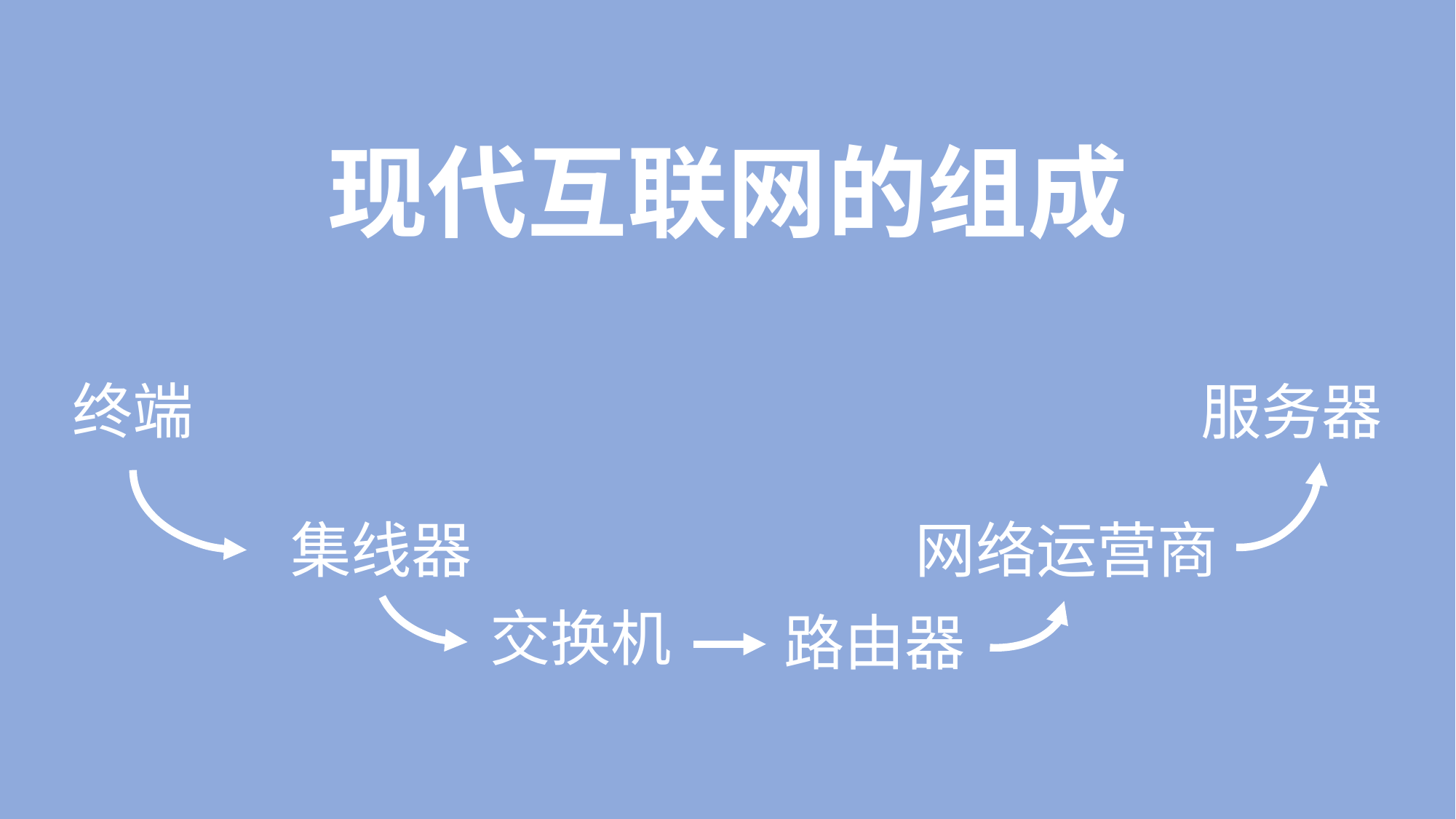

现代互联网的组成

终端
服务器

集线器
网络运营商

交换机
路由器